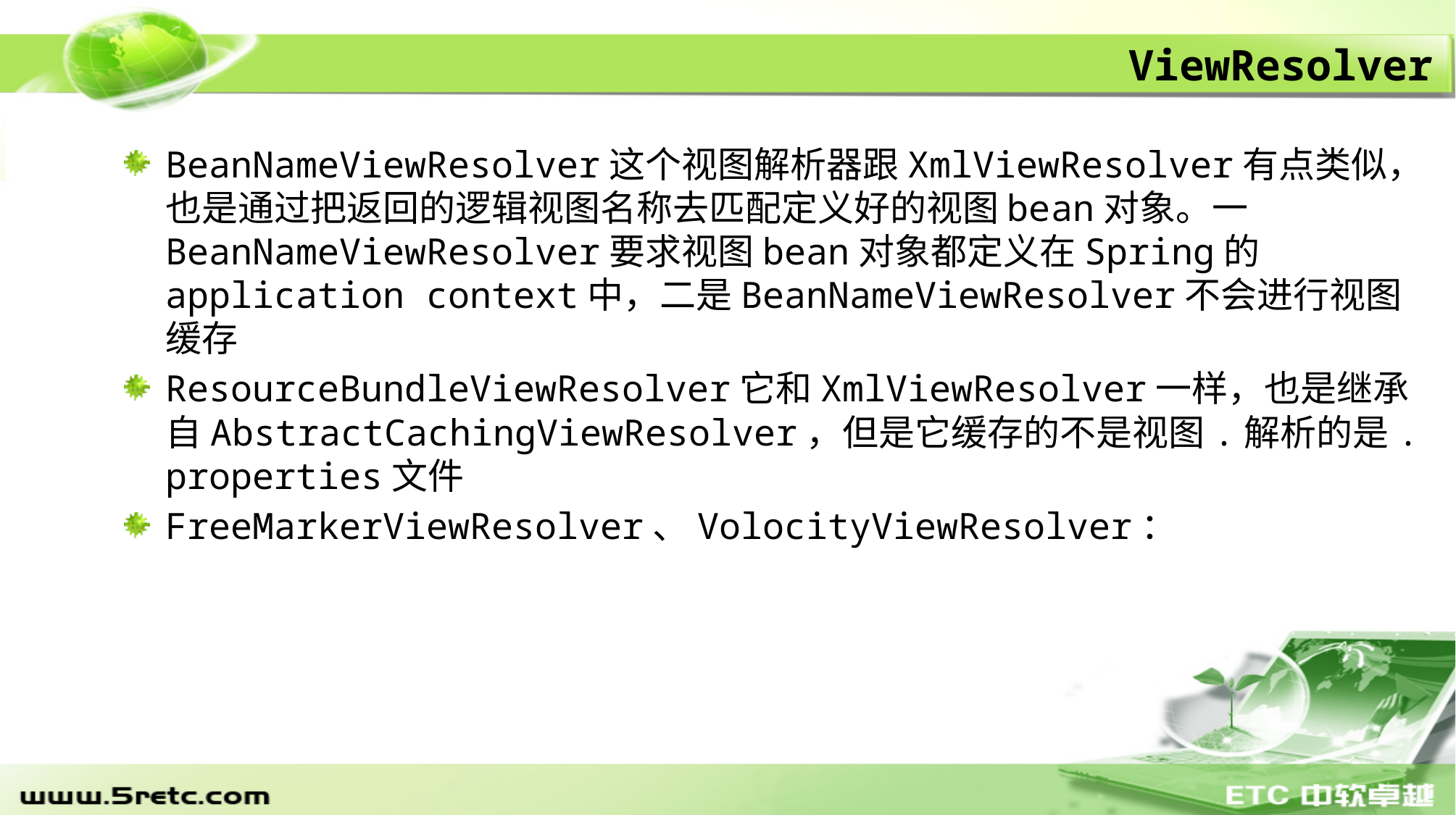

# ViewResolver
BeanNameViewResolver这个视图解析器跟XmlViewResolver有点类似，也是通过把返回的逻辑视图名称去匹配定义好的视图bean对象。一BeanNameViewResolver要求视图bean对象都定义在Spring的application context中，二是BeanNameViewResolver不会进行视图缓存
ResourceBundleViewResolver它和XmlViewResolver一样，也是继承自AbstractCachingViewResolver，但是它缓存的不是视图.解析的是.properties文件
FreeMarkerViewResolver、VolocityViewResolver：